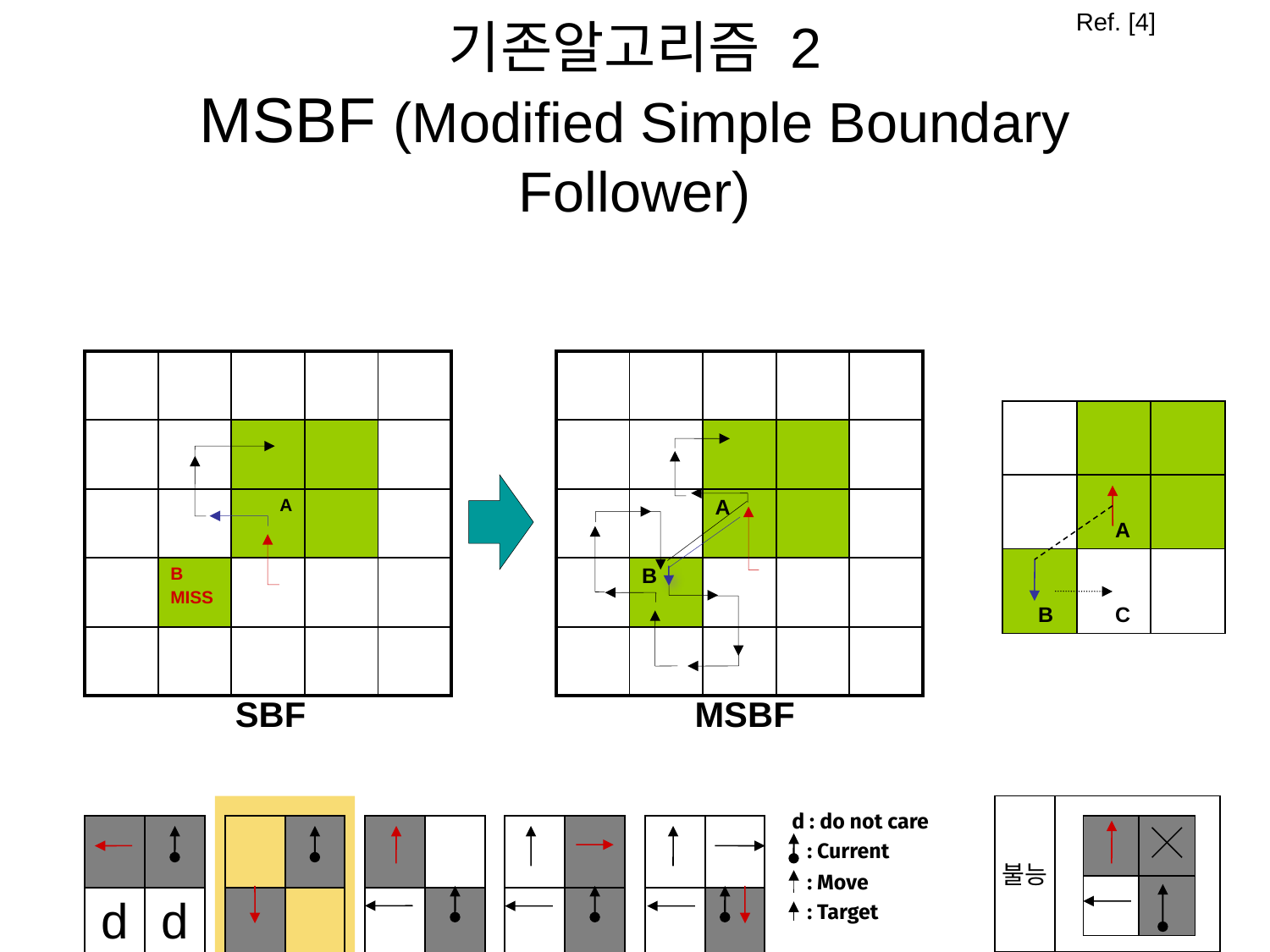

Ref. [4]
# 기존알고리즘 2 MSBF (Modified Simple Boundary Follower)
|  |  |  |  |  |
| --- | --- | --- | --- | --- |
|  |  |  |  |  |
|  |  | A |  |  |
|  | B MISS |  |  |  |
|  |  |  |  |  |
|  |  |  |  |  |
| --- | --- | --- | --- | --- |
|  |  |  |  |  |
|  |  | A |  |  |
|  | B |  |  |  |
|  |  |  |  |  |
|  |  |  |
| --- | --- | --- |
|  | A |  |
| B | C |  |

SBF
MSBF

d : do not care
   : Current
   : Move
   : Target

불능
|  |  |
| --- | --- |
| d | d |
|  |  |
| --- | --- |
|  |  |
|  |  |
| --- | --- |
|  |  |
|  |  |
| --- | --- |
|  |  |
|  |  |
| --- | --- |
|  |  |